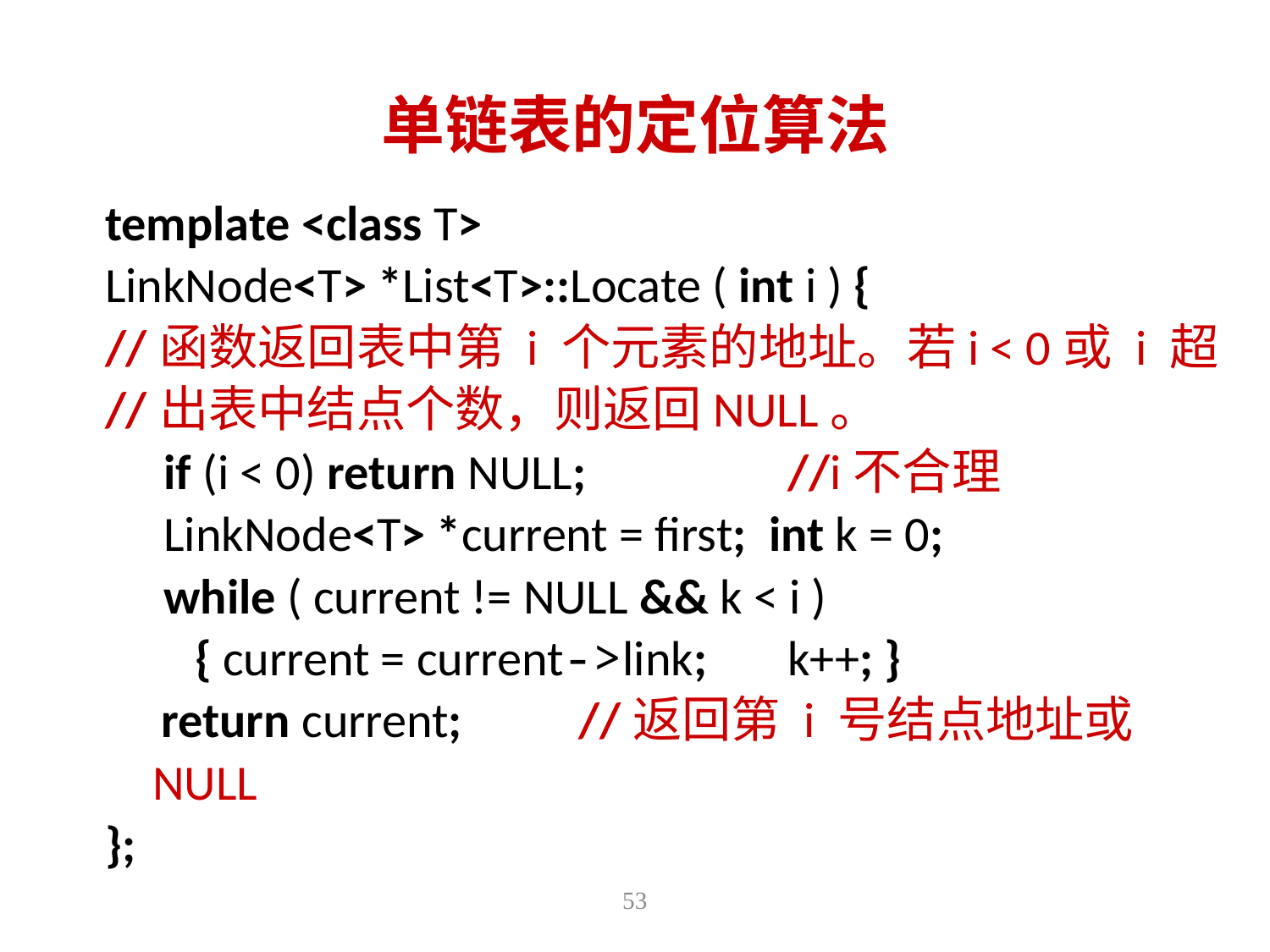

# 单链表的定位算法
template <class T>
LinkNode<T> *List<T>::Locate ( int i ) {
//函数返回表中第 i 个元素的地址。若i < 0或 i 超
//出表中结点个数，则返回NULL。
	 if (i < 0) return NULL;		//i不合理
	 LinkNode<T> *current = first;  int k = 0;
	 while ( current != NULL && k < i )
        { current = current->link;	k++; }
     return current;	    //返回第 i 号结点地址或NULL
};
53